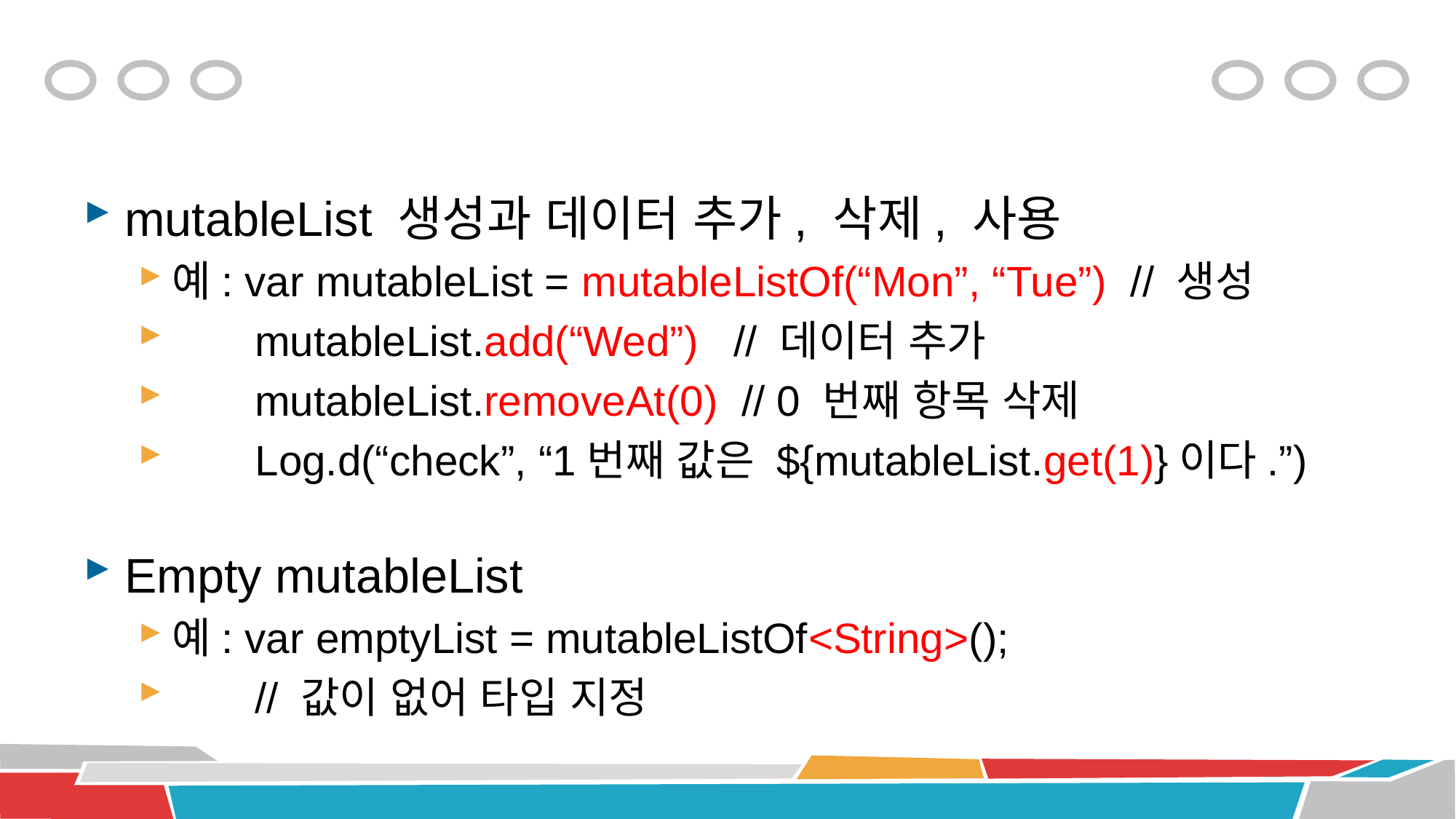

#
mutableList 생성과 데이터 추가, 삭제, 사용
예: var mutableList = mutableListOf(“Mon”, “Tue”)  // 생성
       mutableList.add(“Wed”)   // 데이터 추가
       mutableList.removeAt(0)  // 0 번째 항목 삭제
       Log.d(“check”, “1번째 값은 ${mutableList.get(1)}이다.”)
Empty mutableList
예: var emptyList = mutableListOf<String>();
       // 값이 없어 타입 지정